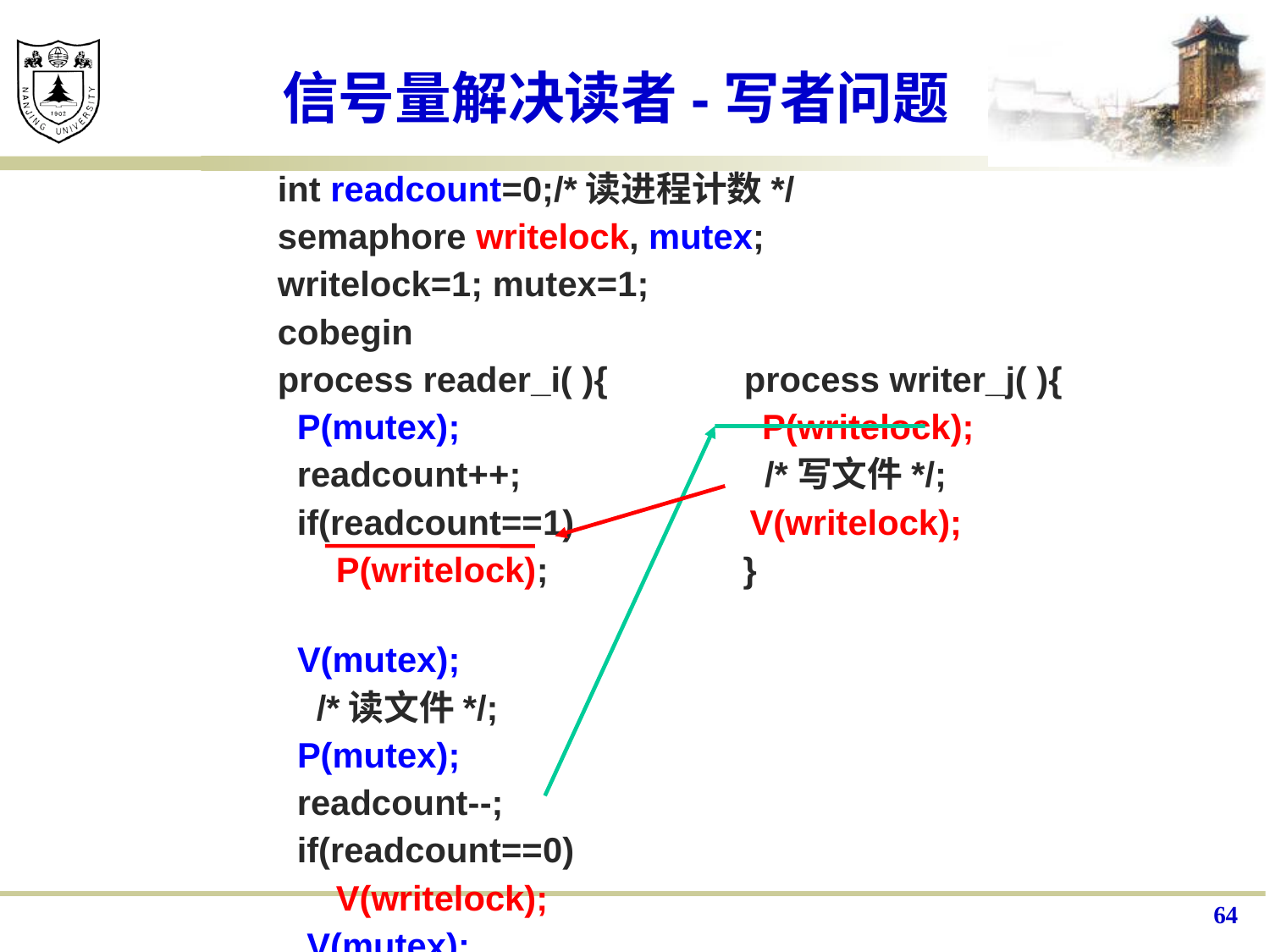

# 信号量解决读者-写者问题
int readcount=0;/*读进程计数*/
semaphore writelock, mutex;
writelock=1; mutex=1;
cobegin
process reader_i( ){              process writer_j( ){
  P(mutex);                               P(writelock);
  readcount++;                         /*写文件*/;
  if(readcount==1)                  V(writelock);
      P(writelock);                    }
  V(mutex);
    /*读文件*/;
  P(mutex);
  readcount--;
  if(readcount==0)
      V(writelock);
   V(mutex);
}
coend

64